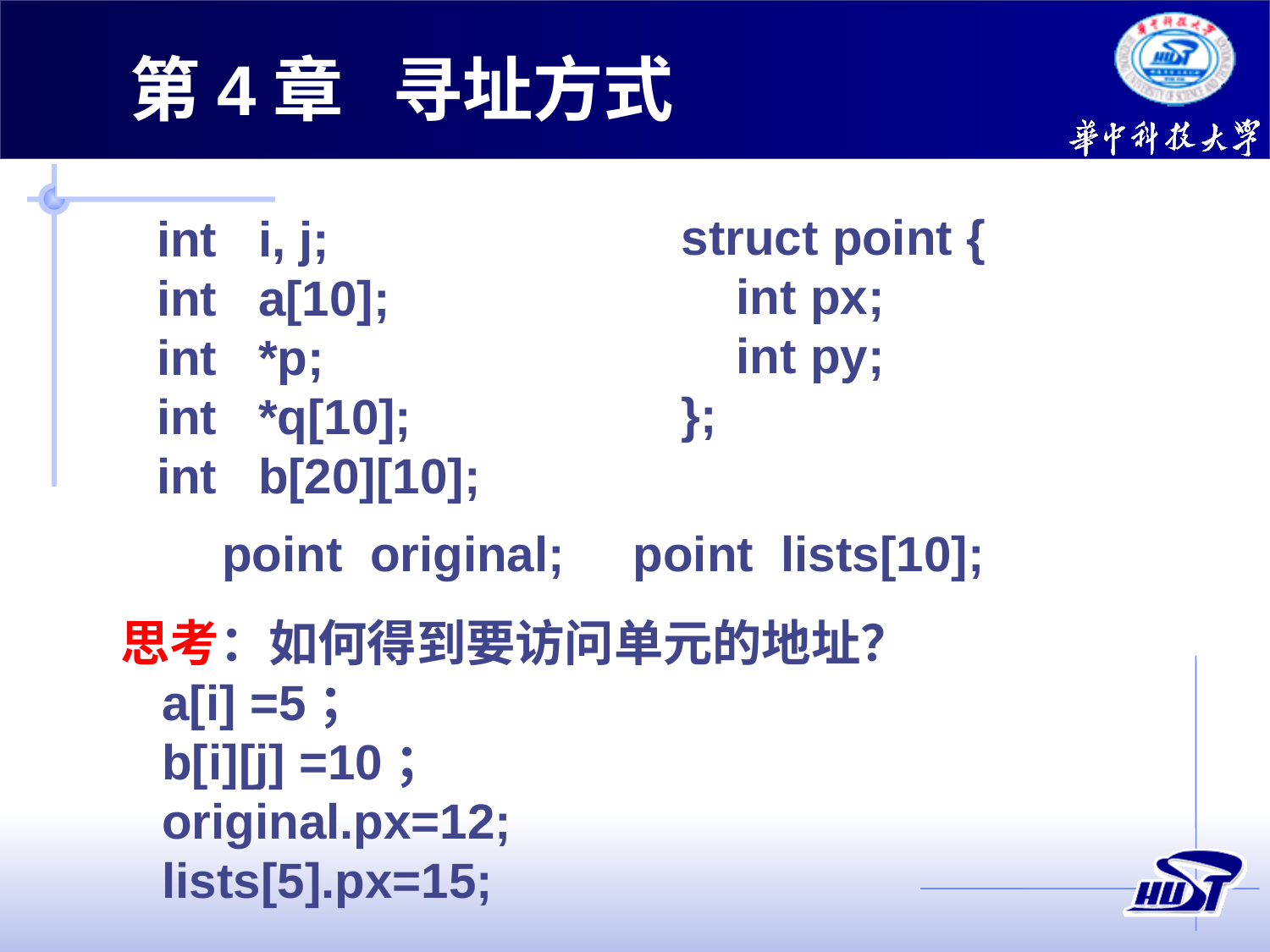

第4章   寻址方式
struct point {
    int px;
    int py;
};
int   i, j;
int   a[10];
int   *p;
int   *q[10];
int   b[20][10];
point  original;     point  lists[10];
思考：如何得到要访问单元的地址？
   a[i] =5；
   b[i][j] =10；
   original.px=12;
   lists[5].px=15;